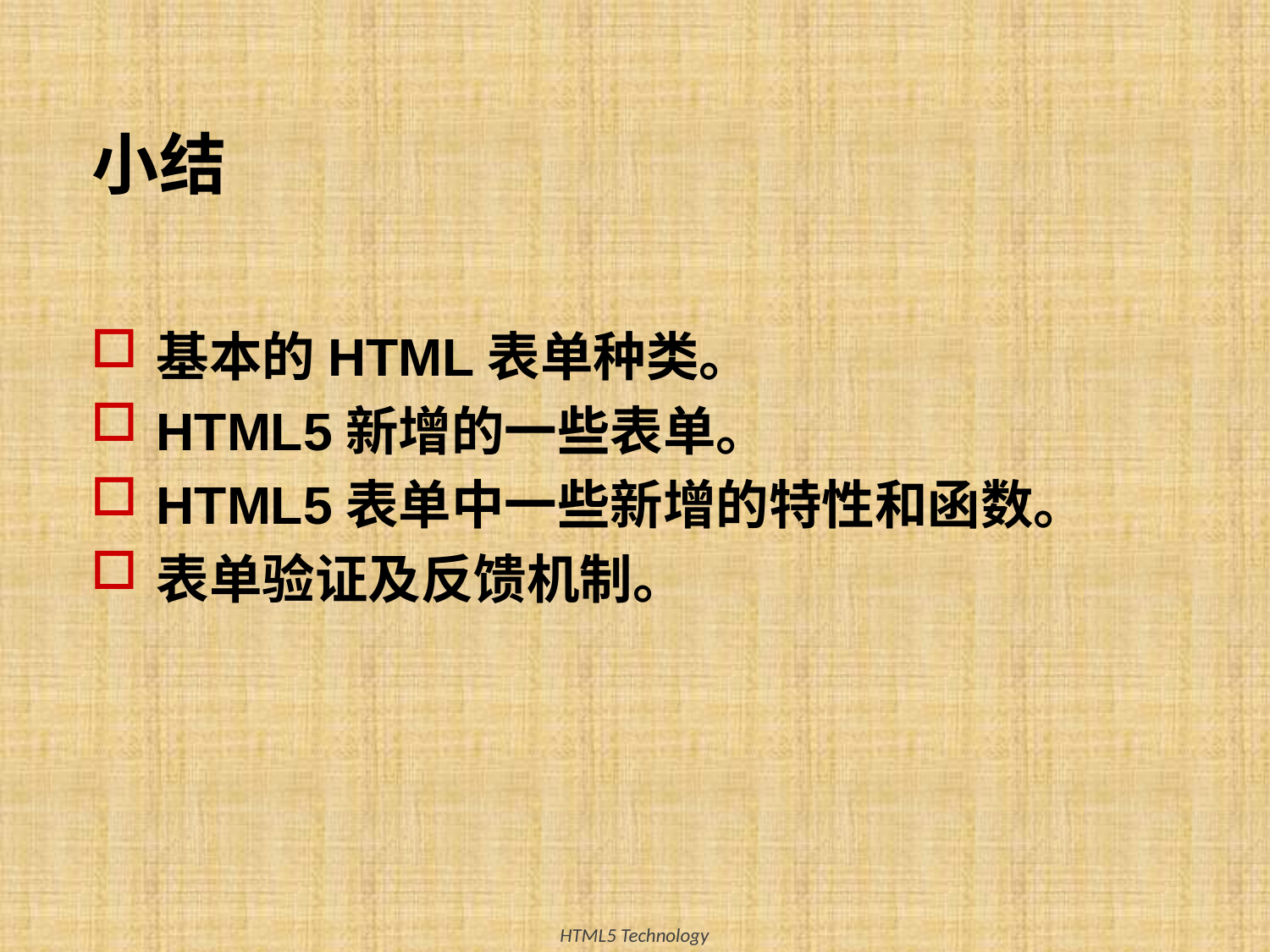

# 小结
基本的HTML表单种类。
HTML5新增的一些表单。
HTML5表单中一些新增的特性和函数。
表单验证及反馈机制。
61
HTML5 Technology